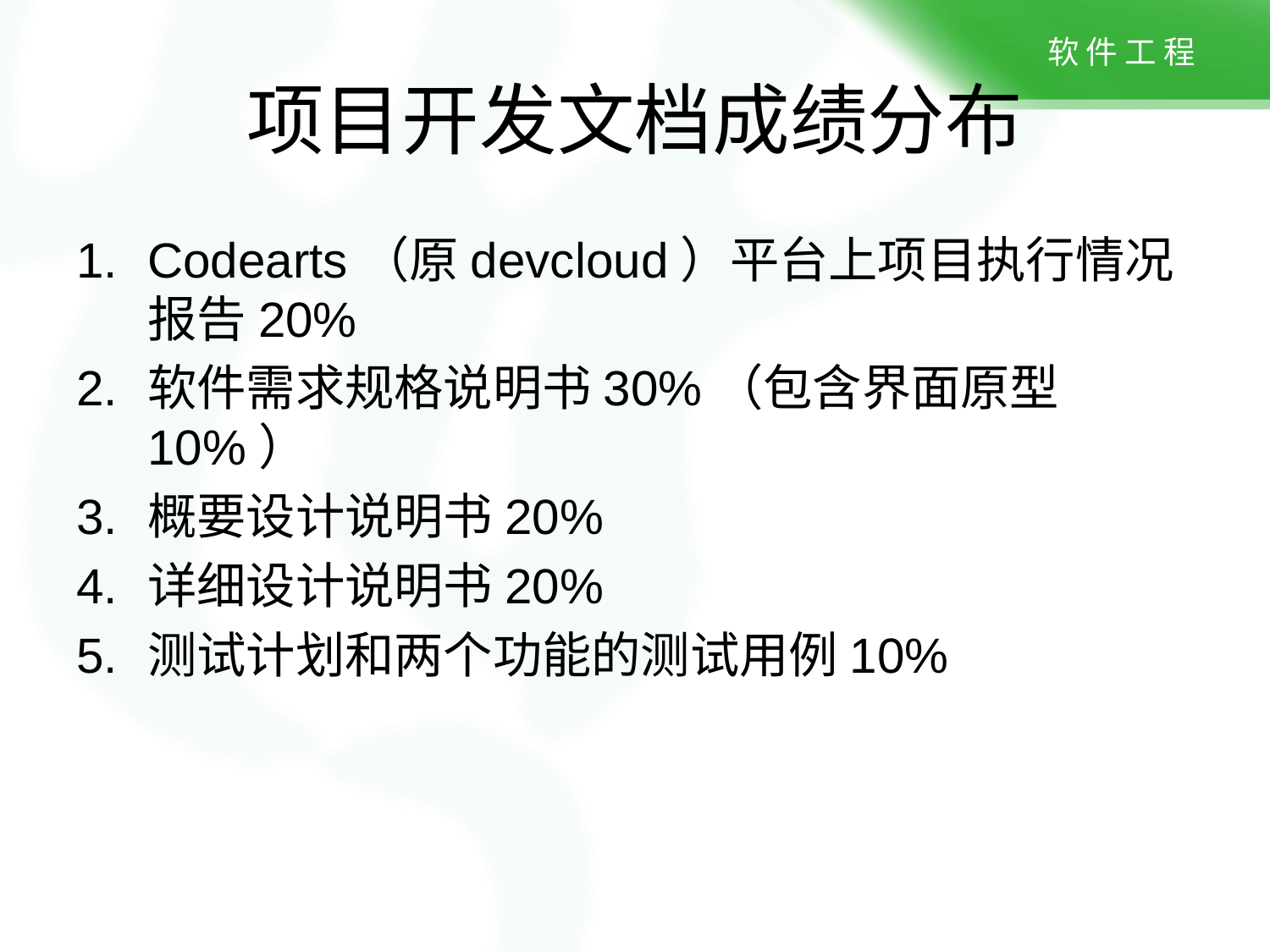

# 项目开发文档成绩分布
Codearts（原devcloud）平台上项目执行情况报告20%
软件需求规格说明书30%（包含界面原型10%）
概要设计说明书20%
详细设计说明书20%
测试计划和两个功能的测试用例10%